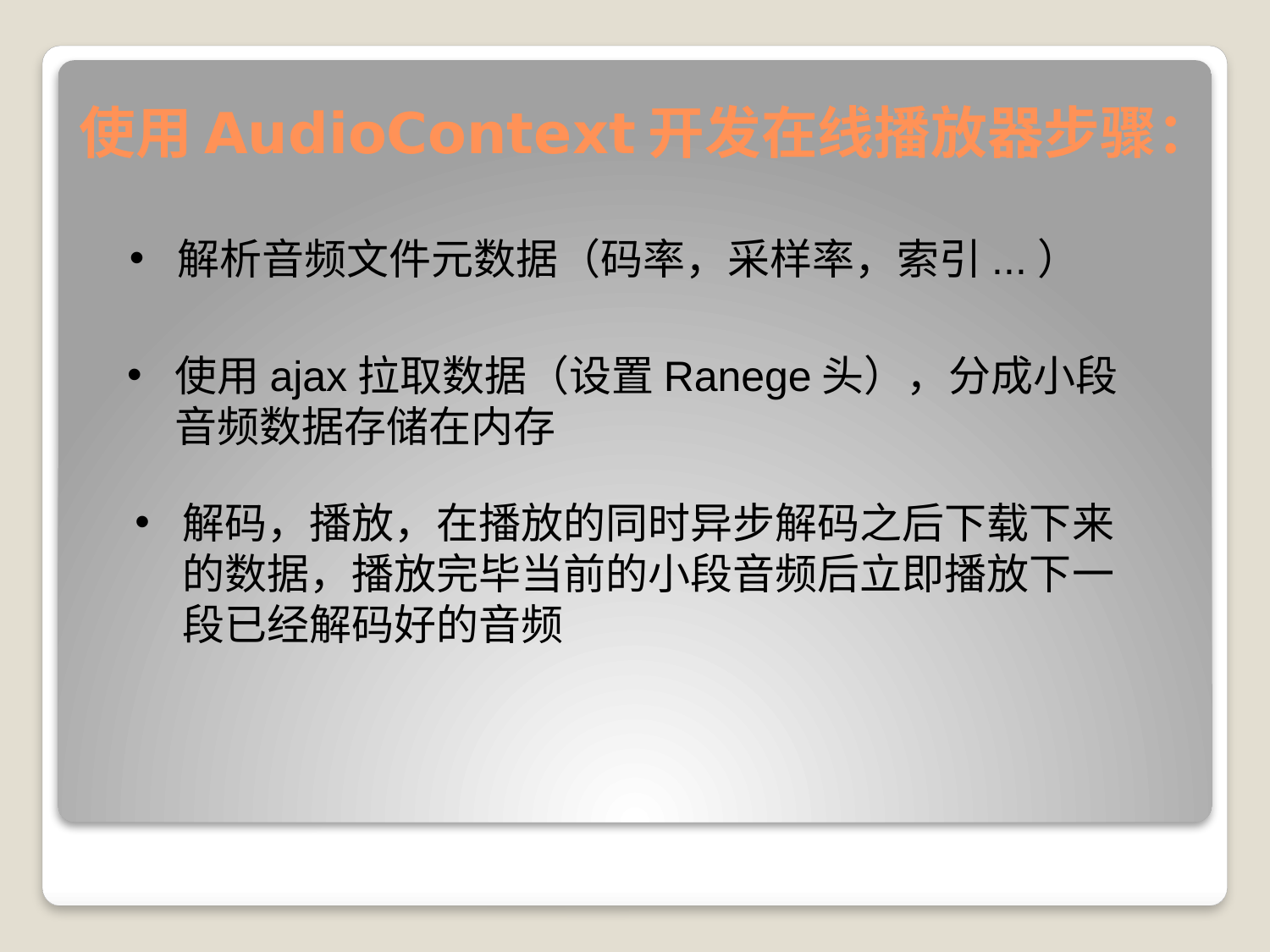

# 使用AudioContext开发在线播放器步骤：
解析音频文件元数据（码率，采样率，索引...）
使用ajax拉取数据（设置Ranege头），分成小段音频数据存储在内存
解码，播放，在播放的同时异步解码之后下载下来的数据，播放完毕当前的小段音频后立即播放下一段已经解码好的音频